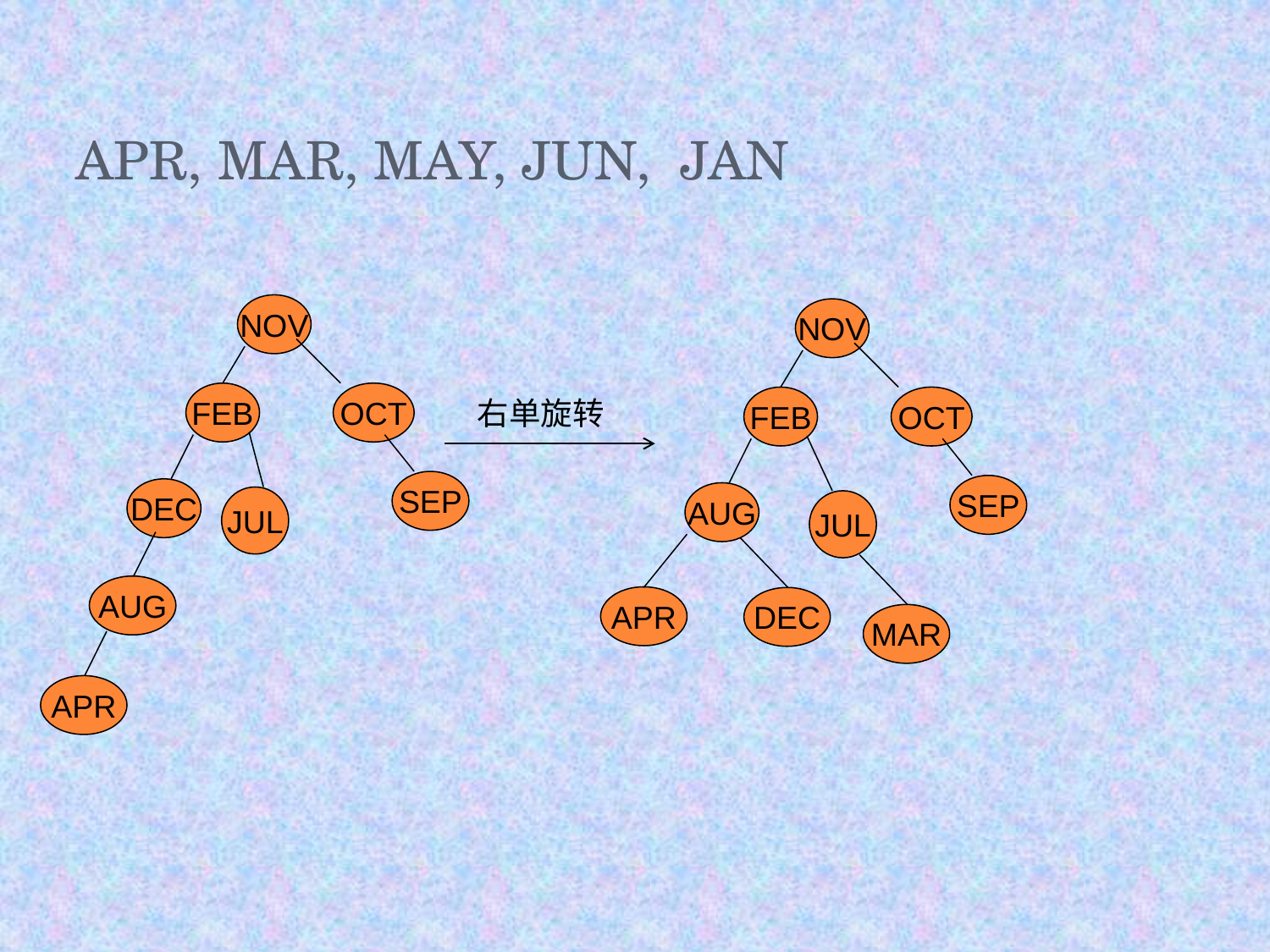

# APR, MAR, MAY, JUN,  JAN
NOV

FEB
OCT

SEP
DEC
NOV

FEB
OCT

SEP
AUG
右单旋转

JUL
JUL

AUG
APR
DEC
MAR

APR